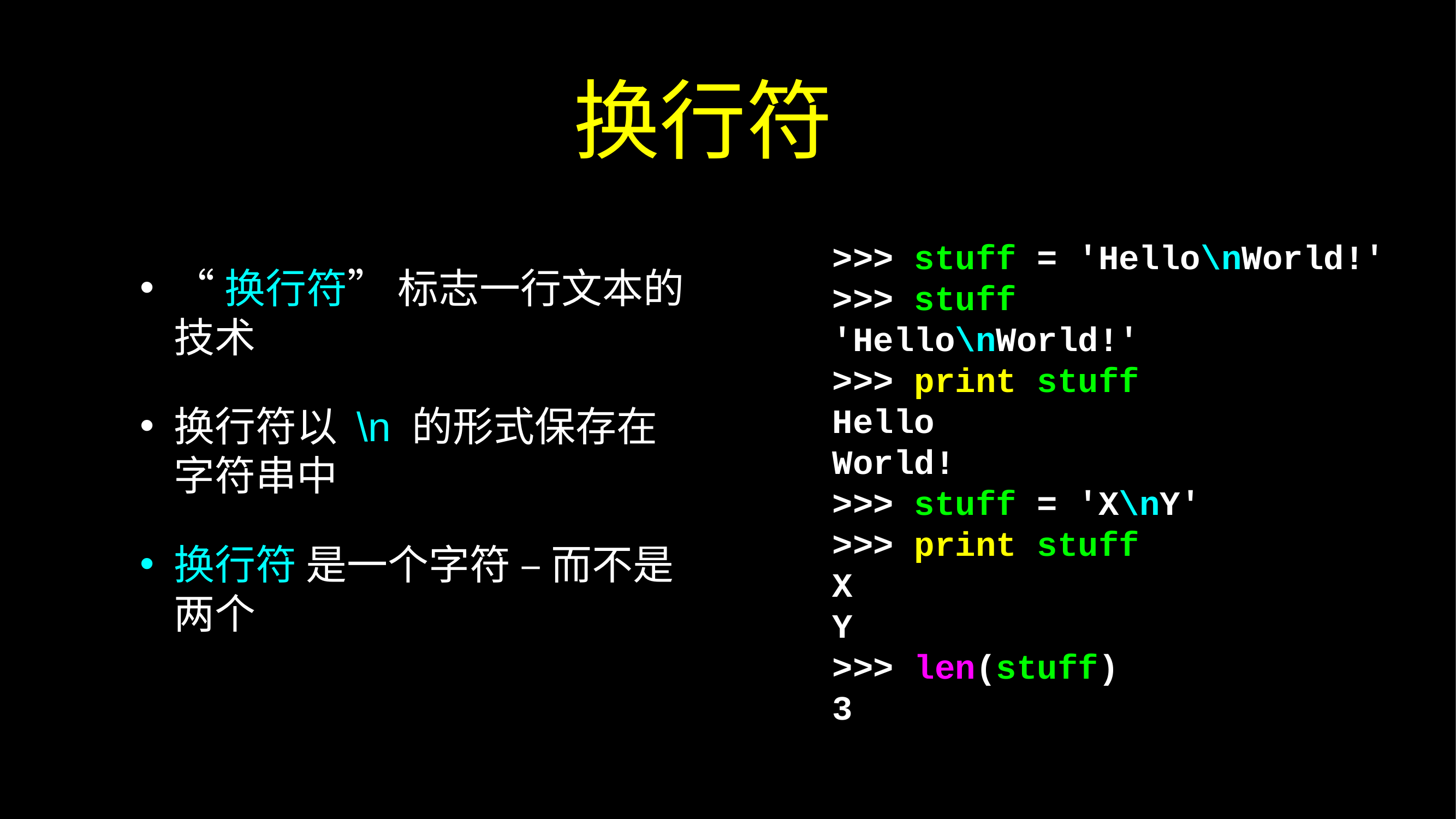

# 换行符
“换行符” 标志一行文本的技术
换行符以 \n 的形式保存在字符串中
换行符 是一个字符 – 而不是两个
>>> stuff = 'Hello\nWorld!'
>>> stuff
'Hello\nWorld!'
>>> print stuff
Hello
World!
>>> stuff = 'X\nY'
>>> print stuff
X
Y
>>> len(stuff)
3